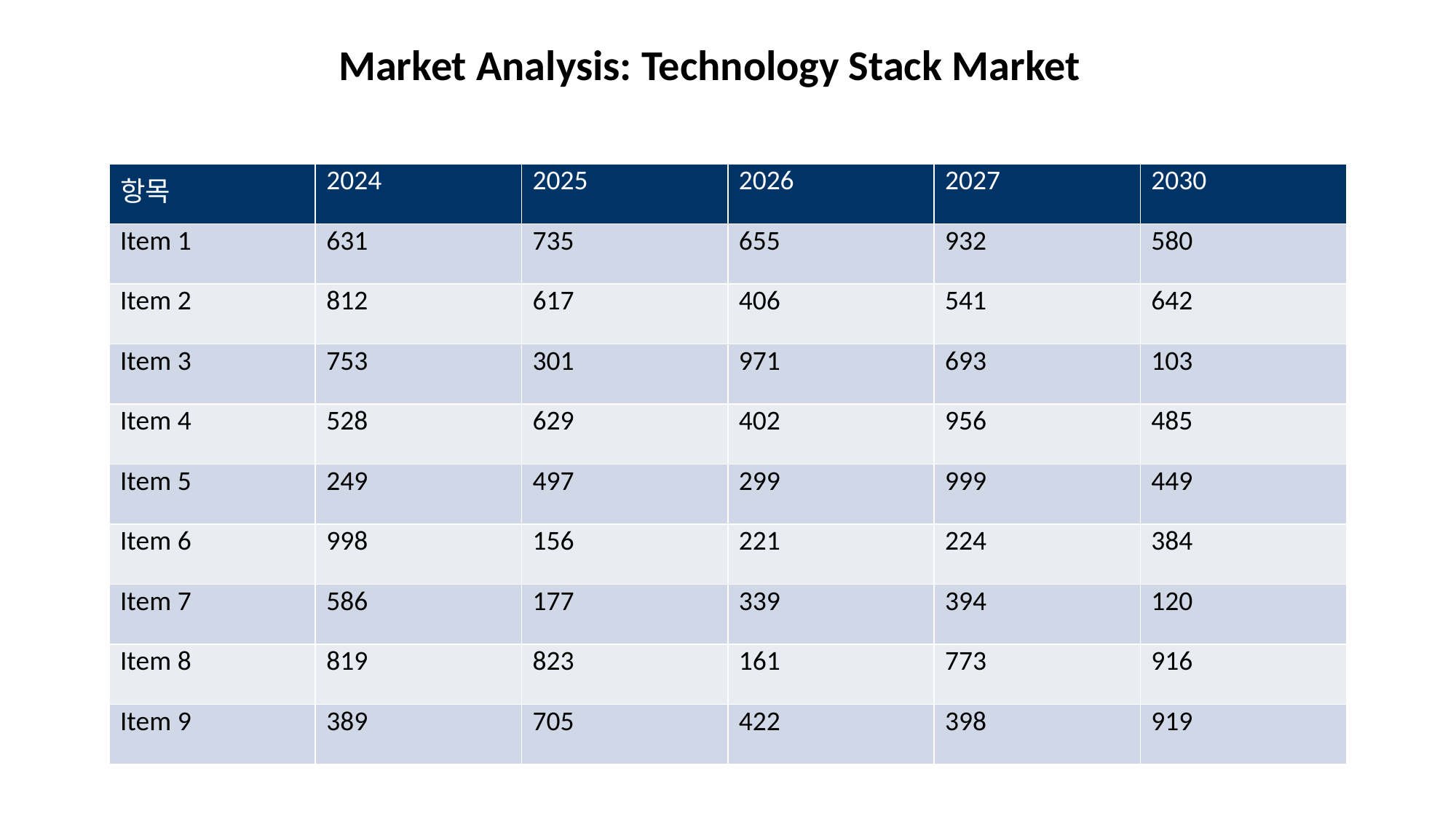

Market Analysis: Technology Stack Market
#
| 항목 | 2024 | 2025 | 2026 | 2027 | 2030 |
| --- | --- | --- | --- | --- | --- |
| Item 1 | 631 | 735 | 655 | 932 | 580 |
| Item 2 | 812 | 617 | 406 | 541 | 642 |
| Item 3 | 753 | 301 | 971 | 693 | 103 |
| Item 4 | 528 | 629 | 402 | 956 | 485 |
| Item 5 | 249 | 497 | 299 | 999 | 449 |
| Item 6 | 998 | 156 | 221 | 224 | 384 |
| Item 7 | 586 | 177 | 339 | 394 | 120 |
| Item 8 | 819 | 823 | 161 | 773 | 916 |
| Item 9 | 389 | 705 | 422 | 398 | 919 |